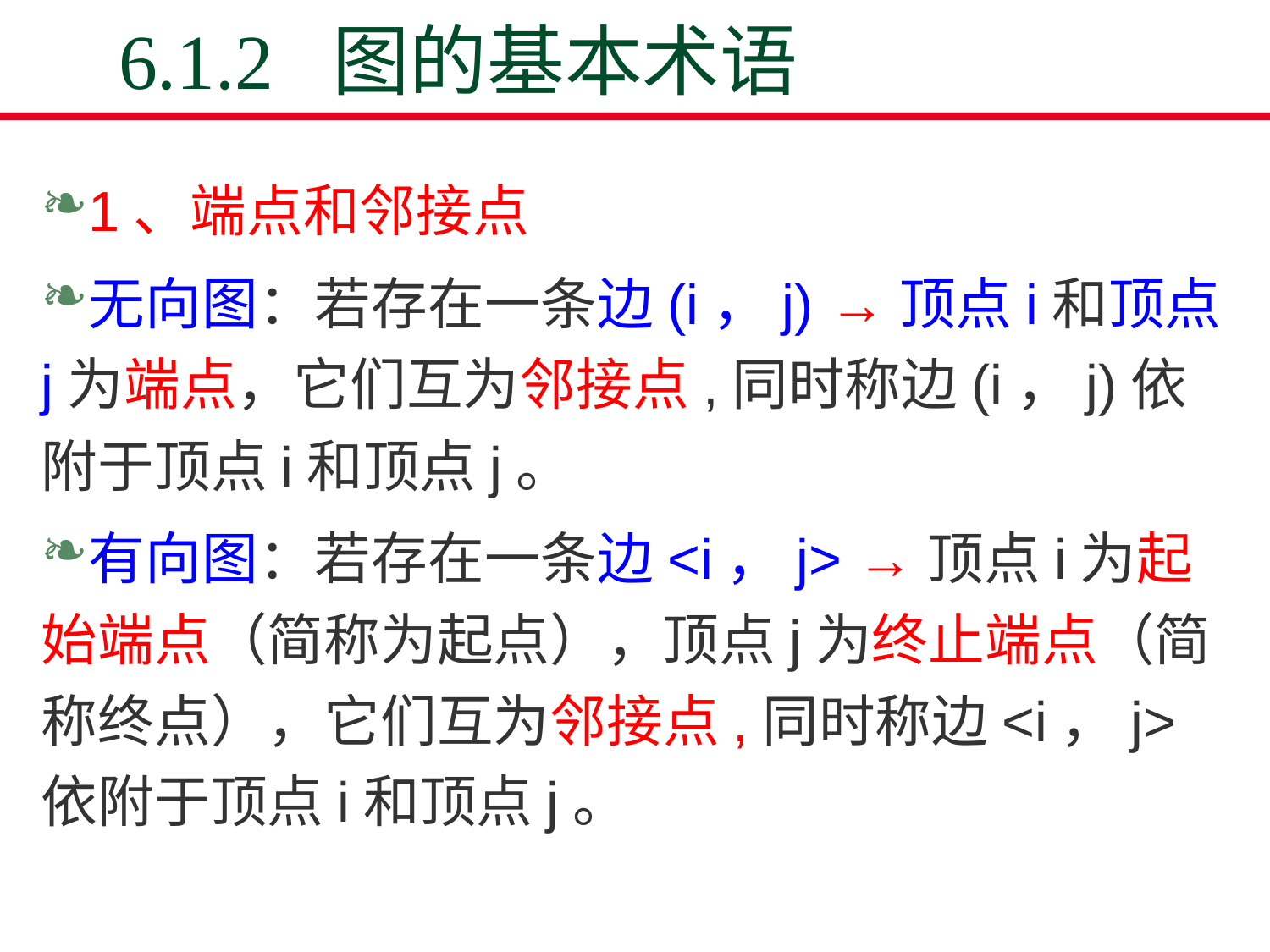

# 6.1.2  图的基本术语

1、端点和邻接点
无向图：若存在一条边(i，j) →顶点i和顶点j为端点，它们互为邻接点,同时称边(i，j)依附于顶点i和顶点j。
有向图：若存在一条边<i，j> →顶点i为起始端点（简称为起点），顶点j为终止端点（简称终点），它们互为邻接点,同时称边<i，j>依附于顶点i和顶点j。